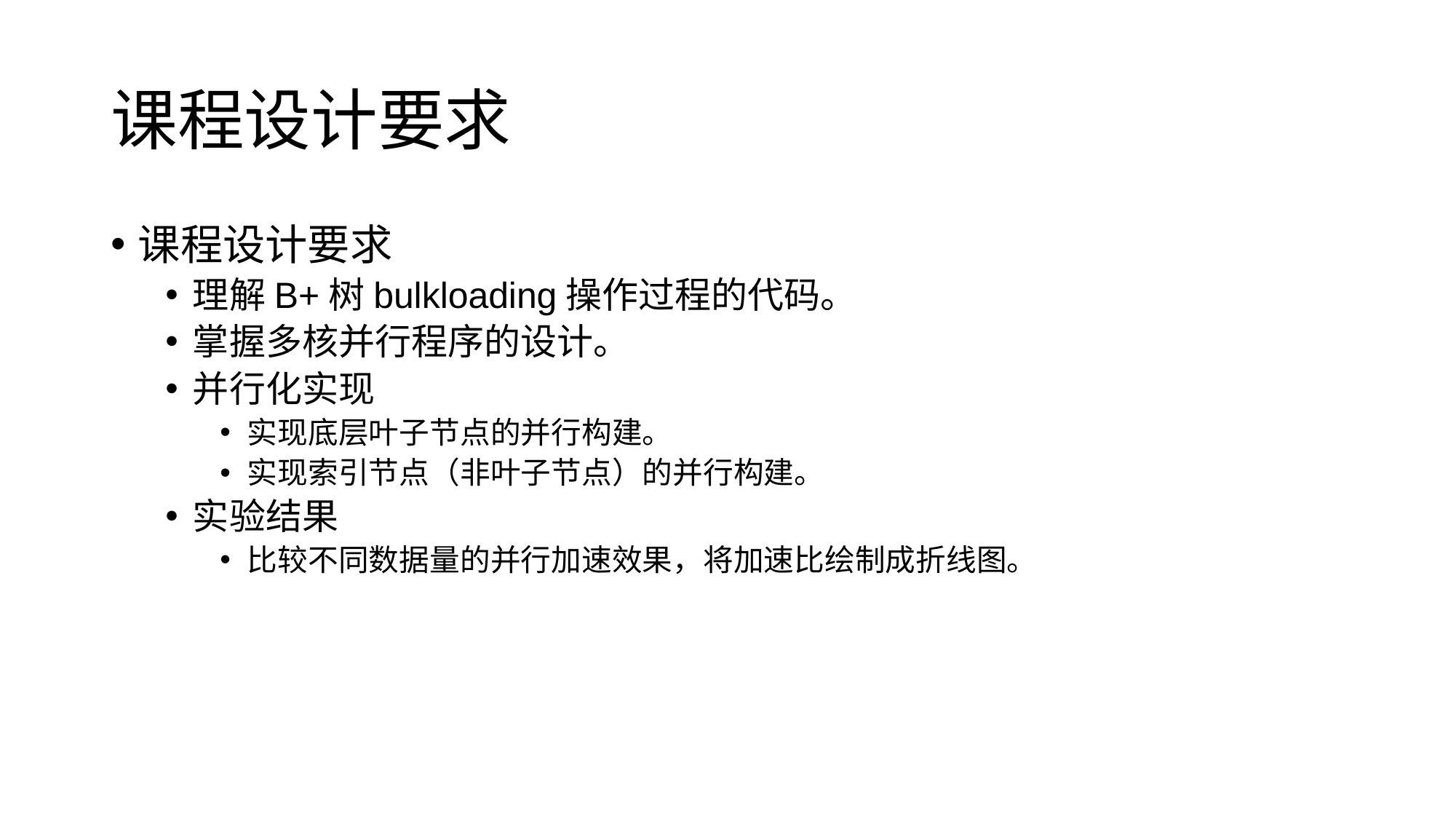

# 课程设计要求
课程设计要求
理解B+树bulkloading操作过程的代码。
掌握多核并行程序的设计。
并行化实现
实现底层叶子节点的并行构建。
实现索引节点（非叶子节点）的并行构建。
实验结果
比较不同数据量的并行加速效果，将加速比绘制成折线图。